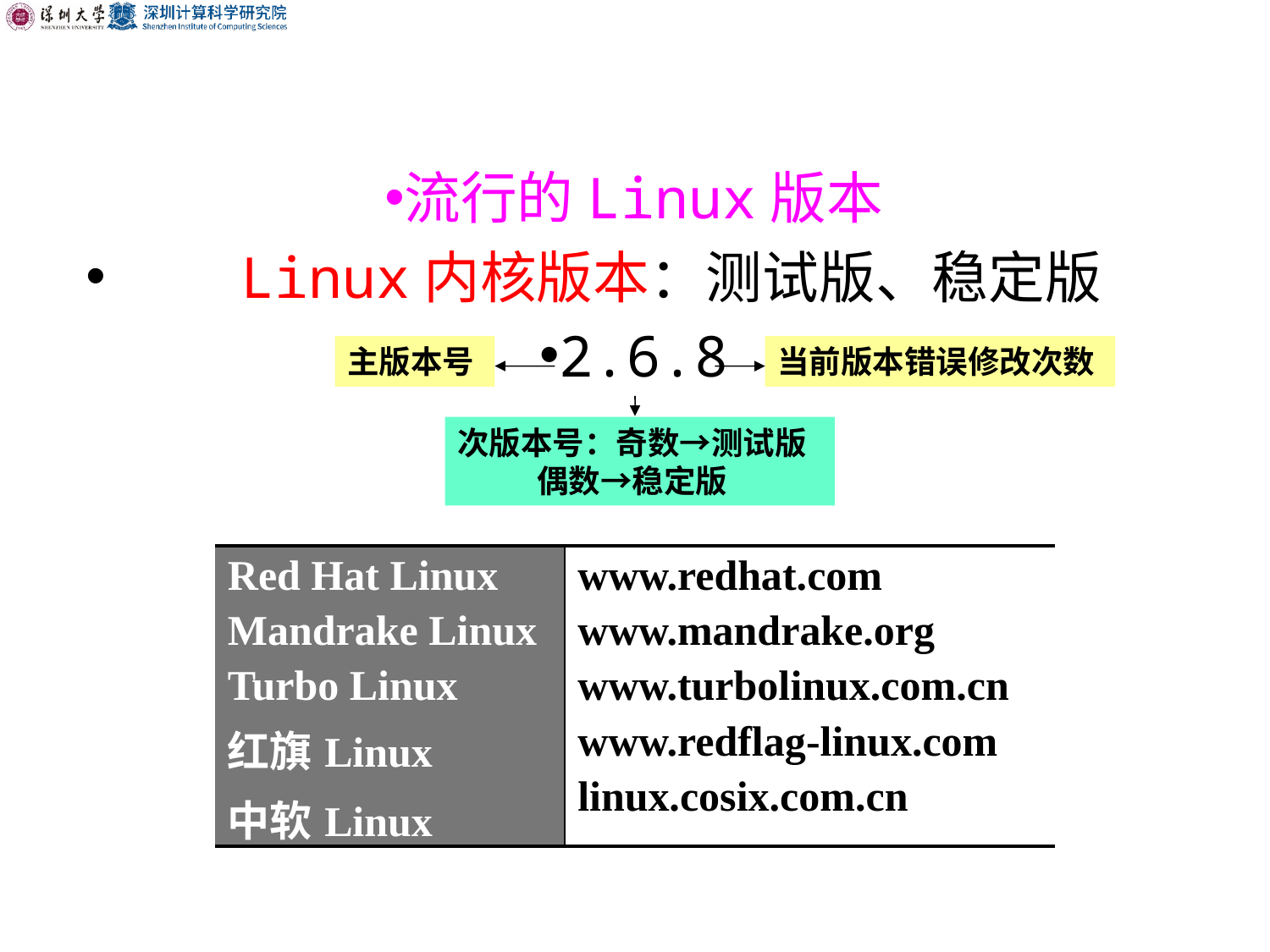

#
流行的Linux版本
    Linux内核版本：测试版、稳定版
2.6.8
主版本号
当前版本错误修改次数

次版本号：奇数→测试版
          偶数→稳定版
| Red Hat Linux Mandrake Linux Turbo Linux 红旗Linux 中软Linux | www.redhat.com www.mandrake.org www.turbolinux.com.cn www.redflag-linux.com linux.cosix.com.cn |
| --- | --- |